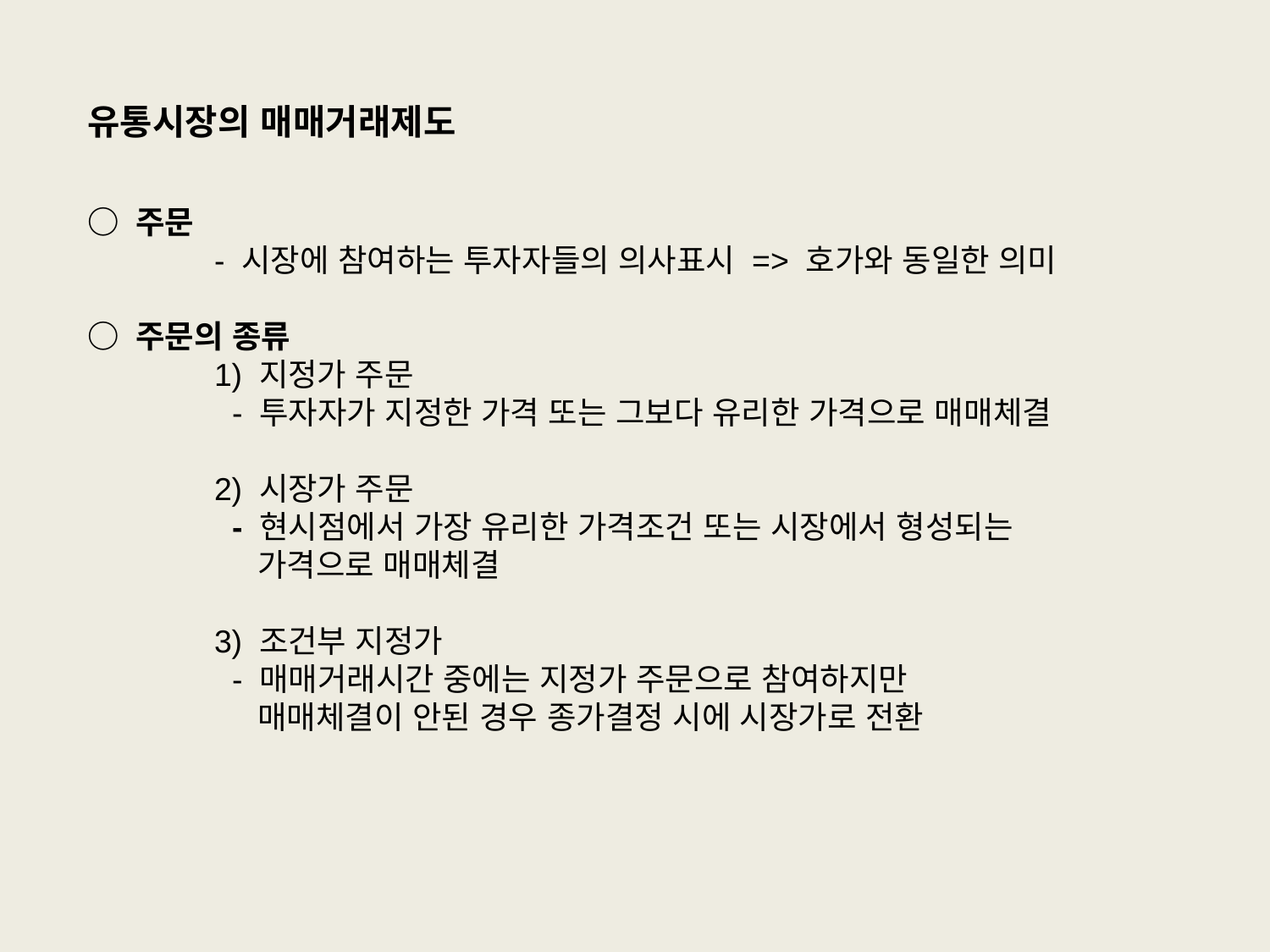

# 유통시장의 매매거래제도
○ 주문
	- 시장에 참여하는 투자자들의 의사표시 => 호가와 동일한 의미

○ 주문의 종류
	1) 지정가 주문
	  - 투자자가 지정한 가격 또는 그보다 유리한 가격으로 매매체결

	2) 시장가 주문
	  - 현시점에서 가장 유리한 가격조건 또는 시장에서 형성되는
	    가격으로 매매체결

	3) 조건부 지정가
	  - 매매거래시간 중에는 지정가 주문으로 참여하지만
	    매매체결이 안된 경우 종가결정 시에 시장가로 전환